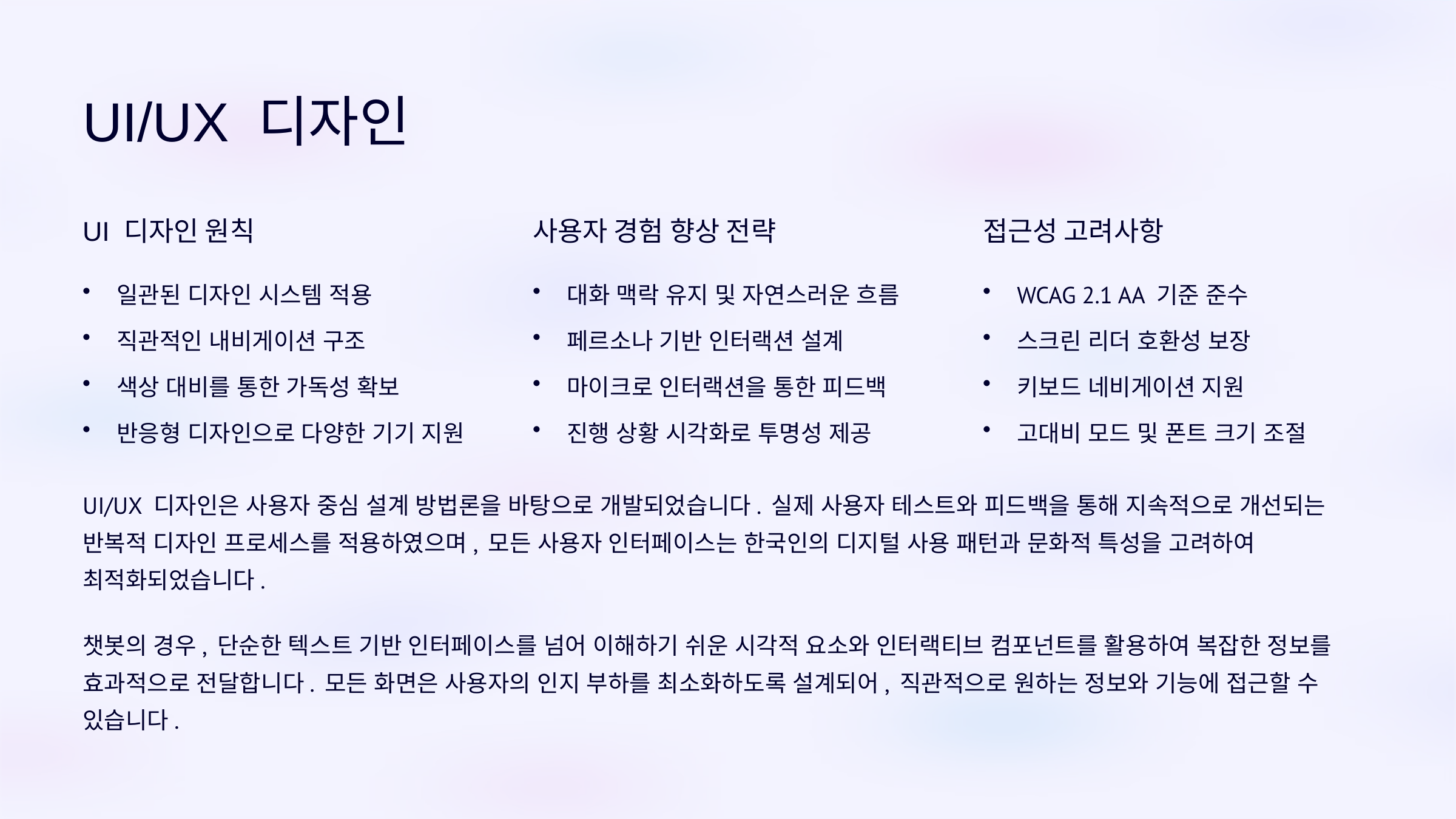

UI/UX 디자인
UI 디자인 원칙
사용자 경험 향상 전략
접근성 고려사항
일관된 디자인 시스템 적용
대화 맥락 유지 및 자연스러운 흐름
WCAG 2.1 AA 기준 준수
직관적인 내비게이션 구조
페르소나 기반 인터랙션 설계
스크린 리더 호환성 보장
색상 대비를 통한 가독성 확보
마이크로 인터랙션을 통한 피드백
키보드 네비게이션 지원
반응형 디자인으로 다양한 기기 지원
진행 상황 시각화로 투명성 제공
고대비 모드 및 폰트 크기 조절
UI/UX 디자인은 사용자 중심 설계 방법론을 바탕으로 개발되었습니다. 실제 사용자 테스트와 피드백을 통해 지속적으로 개선되는 반복적 디자인 프로세스를 적용하였으며, 모든 사용자 인터페이스는 한국인의 디지털 사용 패턴과 문화적 특성을 고려하여 최적화되었습니다.
챗봇의 경우, 단순한 텍스트 기반 인터페이스를 넘어 이해하기 쉬운 시각적 요소와 인터랙티브 컴포넌트를 활용하여 복잡한 정보를 효과적으로 전달합니다. 모든 화면은 사용자의 인지 부하를 최소화하도록 설계되어, 직관적으로 원하는 정보와 기능에 접근할 수 있습니다.